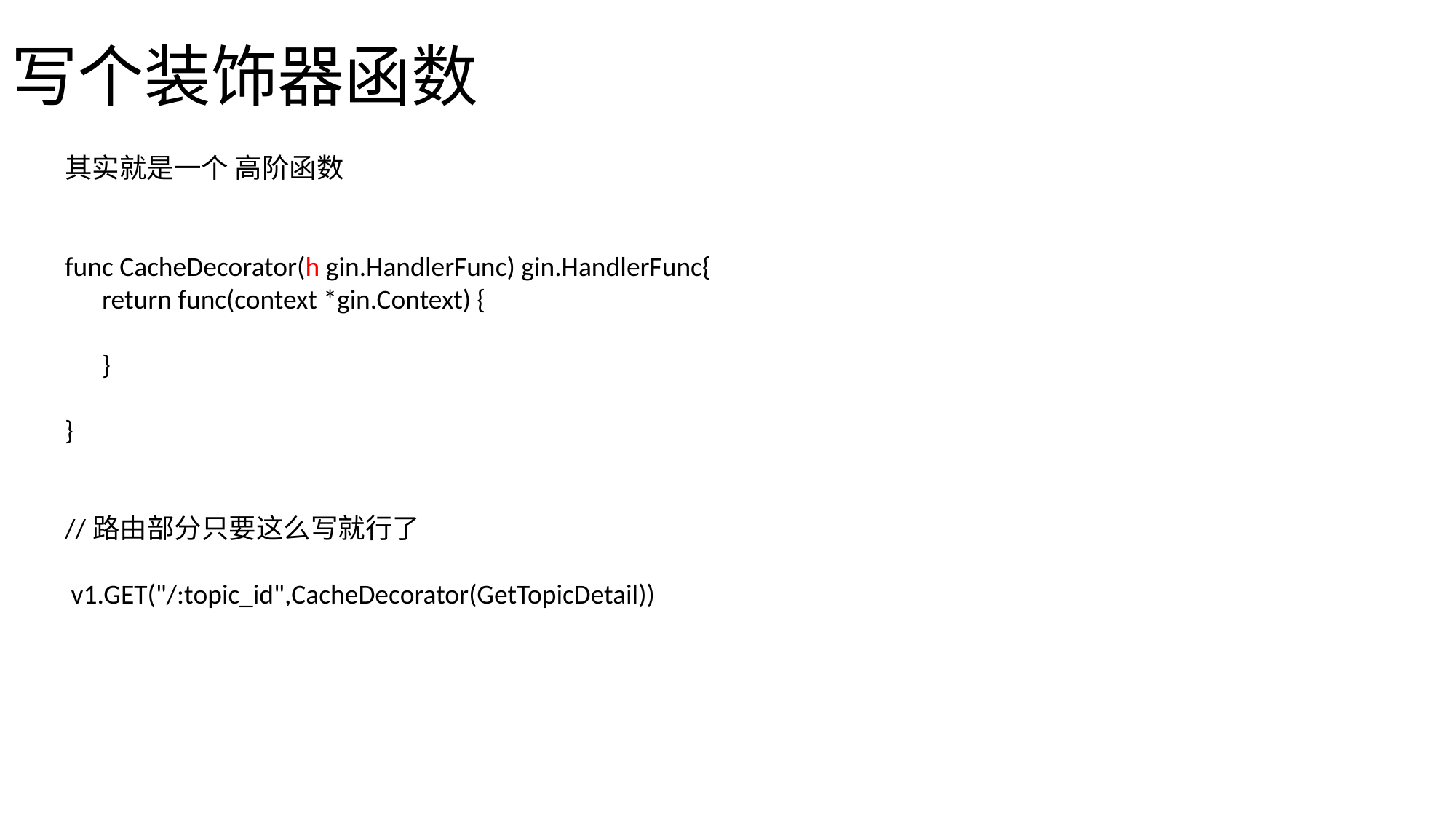

# 写个装饰器函数
其实就是一个 高阶函数

func CacheDecorator(h gin.HandlerFunc) gin.HandlerFunc{
      return func(context *gin.Context) {

      }

}

//路由部分只要这么写就行了

 v1.GET("/:topic_id",CacheDecorator(GetTopicDetail))